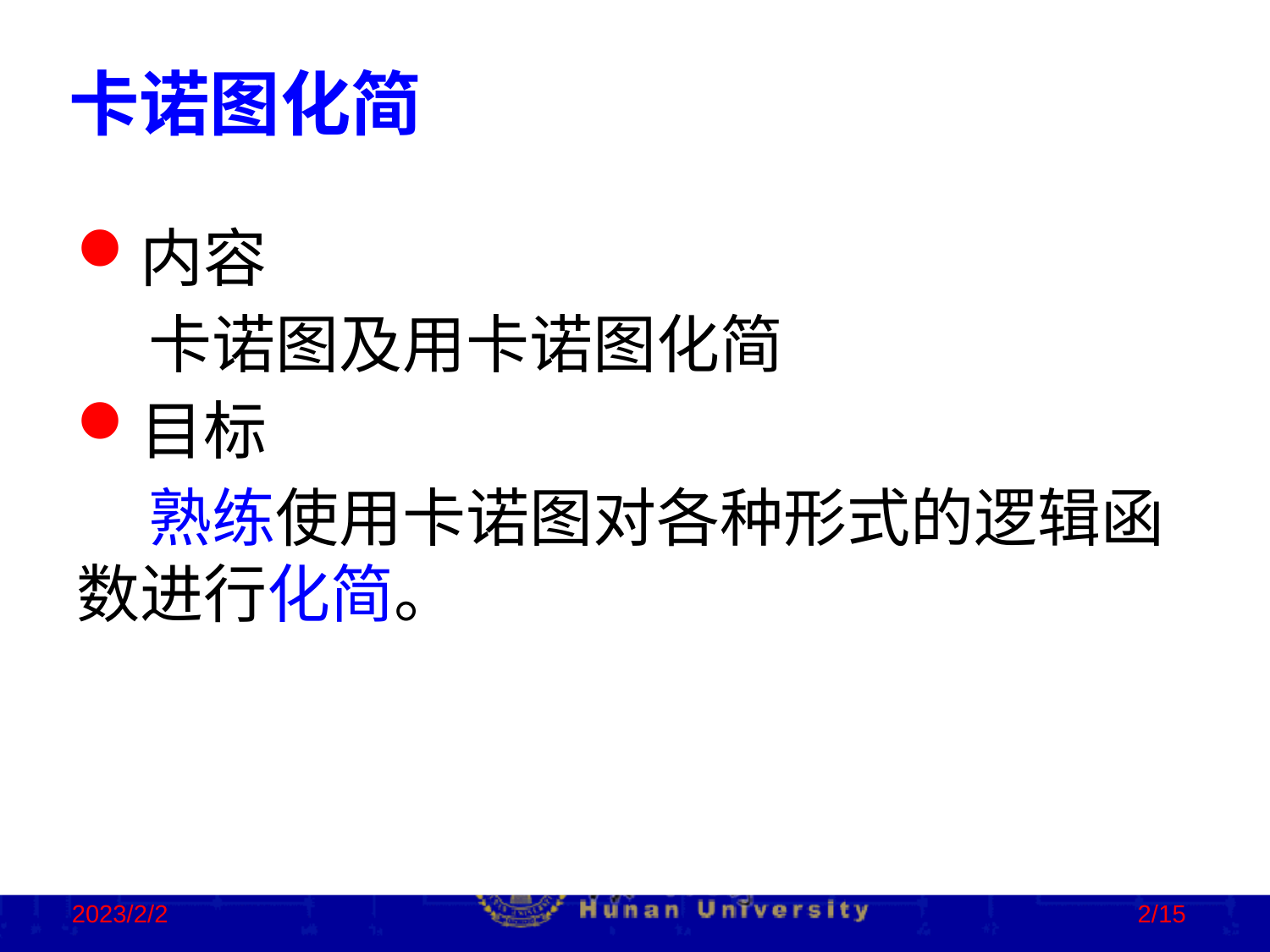

卡诺图化简
内容
    卡诺图及用卡诺图化简
目标
    熟练使用卡诺图对各种形式的逻辑函数进行化简。
2023/2/2
2/15